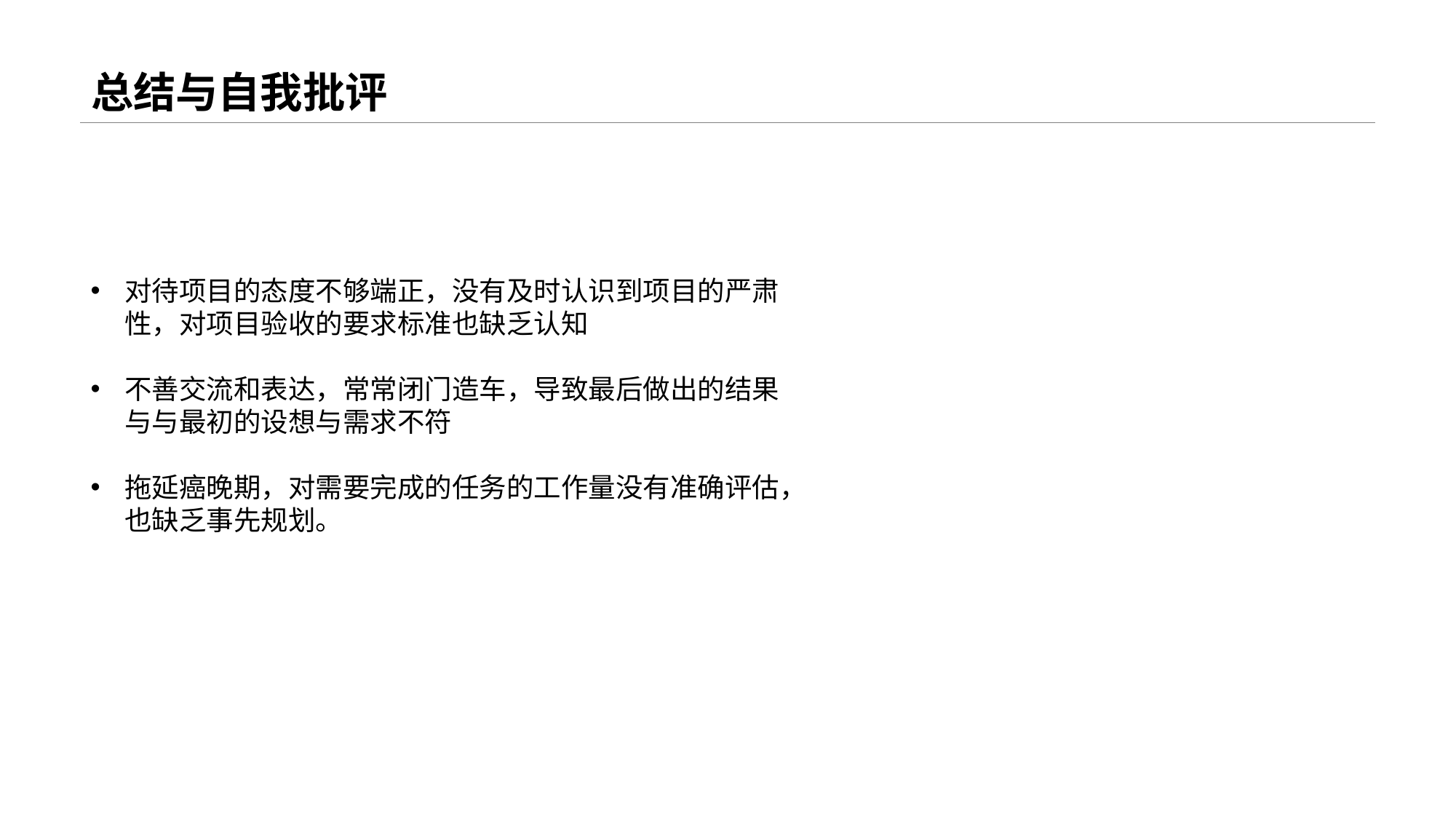

# 总结与自我批评
对待项目的态度不够端正，没有及时认识到项目的严肃性，对项目验收的要求标准也缺乏认知

不善交流和表达，常常闭门造车，导致最后做出的结果与与最初的设想与需求不符

拖延癌晚期，对需要完成的任务的工作量没有准确评估，也缺乏事先规划。